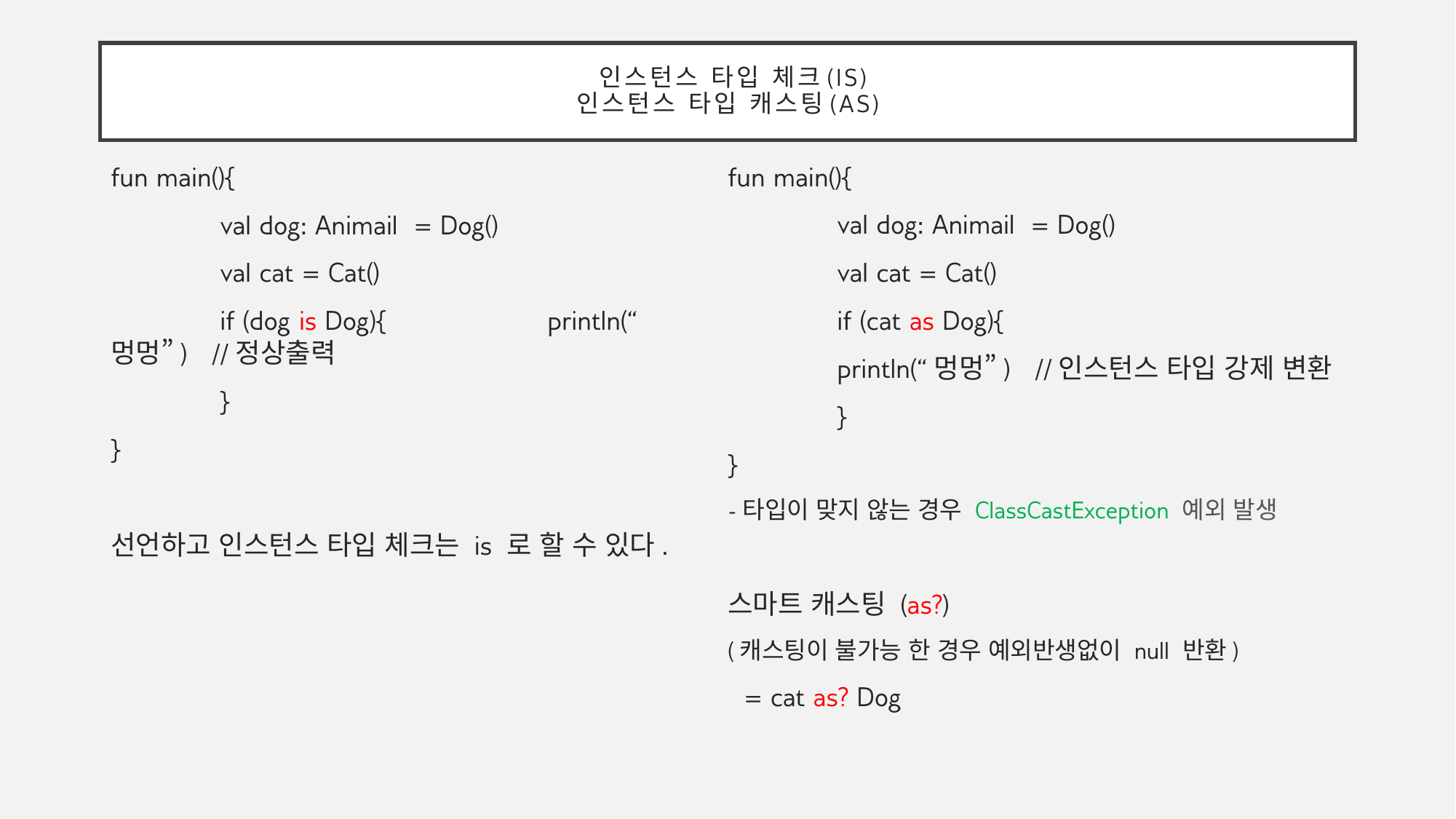

# 인스턴스 타입 체크(is) 인스턴스 타입 캐스팅(as)
fun main(){
	val dog: Animail  = Dog()
	val cat = Cat()
	if (dog is Dog){		println(“멍멍”)   //정상출력
	}
}

선언하고 인스턴스 타입 체크는 is 로 할 수 있다.

fun main(){
	val dog: Animail  = Dog()
	val cat = Cat()
	if (cat as Dog){
	println(“멍멍”)   //인스턴스 타입 강제 변환
	}
}
-타입이 맞지 않는 경우 ClassCastException 예외 발생

스마트 캐스팅 (as?)
(캐스팅이 불가능 한 경우 예외반생없이 null 반환)
  = cat as? Dog